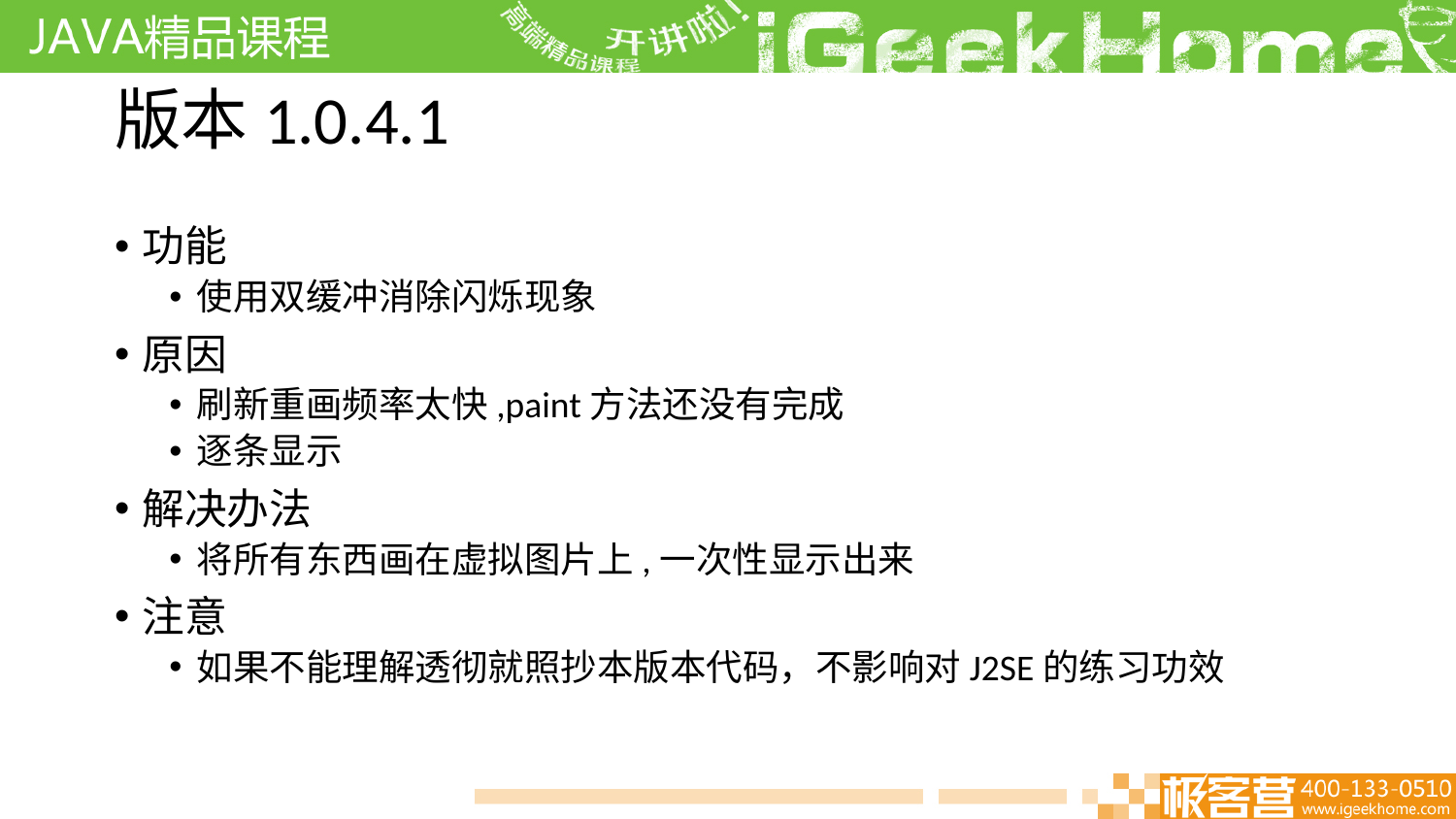

# 版本1.0.4.1
功能
使用双缓冲消除闪烁现象
原因
刷新重画频率太快,paint方法还没有完成
逐条显示
解决办法
将所有东西画在虚拟图片上,一次性显示出来
注意
如果不能理解透彻就照抄本版本代码，不影响对J2SE的练习功效